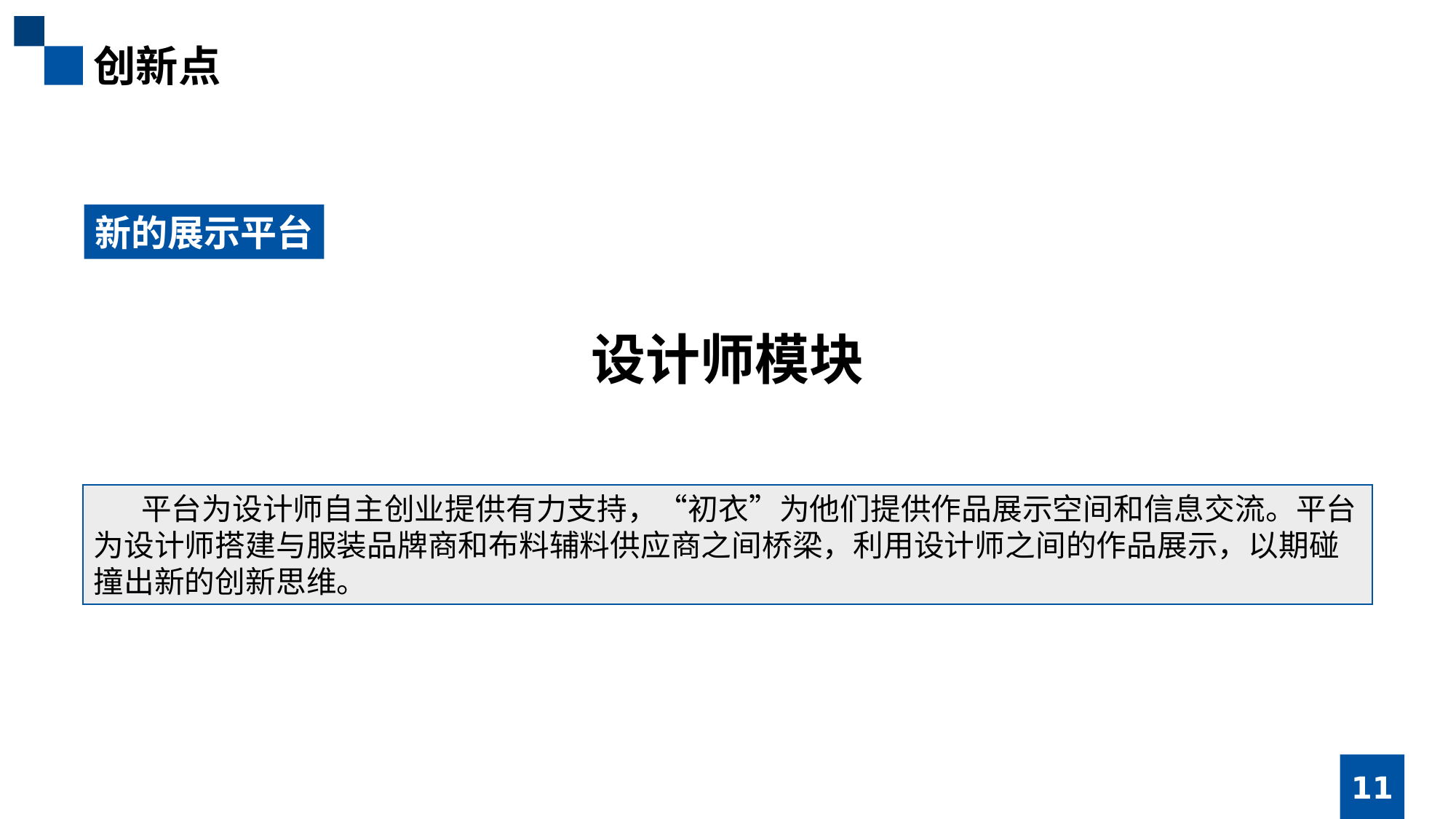

创新点
新的展示平台
设计师模块
      平台为设计师自主创业提供有力支持，“初衣”为他们提供作品展示空间和信息交流。平台为设计师搭建与服装品牌商和布料辅料供应商之间桥梁，利用设计师之间的作品展示，以期碰撞出新的创新思维。

11